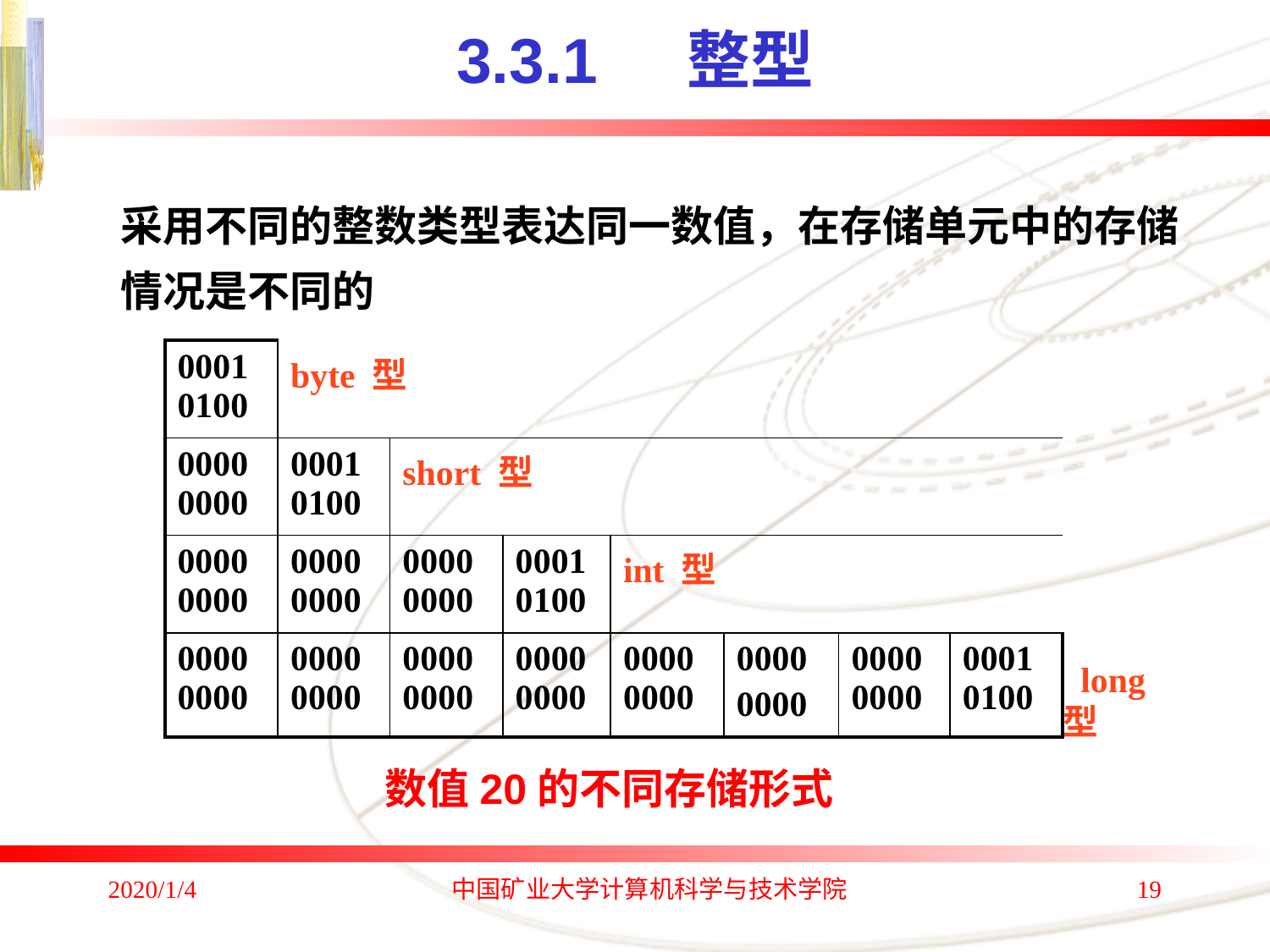

# 3.3.1    整型

采用不同的整数类型表达同一数值，在存储单元中的存储情况是不同的
| 00010100 | byte 型 |  |  |  |  |  |  |
| --- | --- | --- | --- | --- | --- | --- | --- |
| 00000000 | 00010100 | short 型 |  |  |  |  |  |
| 00000000 | 00000000 | 00000000 | 00010100 | int 型 |  |  |  |
| 00000000 | 00000000 | 00000000 | 00000000 | 00000000 | 0000 0000 | 00000000 | 00010100 |
  long型
数值20的不同存储形式
2020/1/4
中国矿业大学计算机科学与技术学院
19